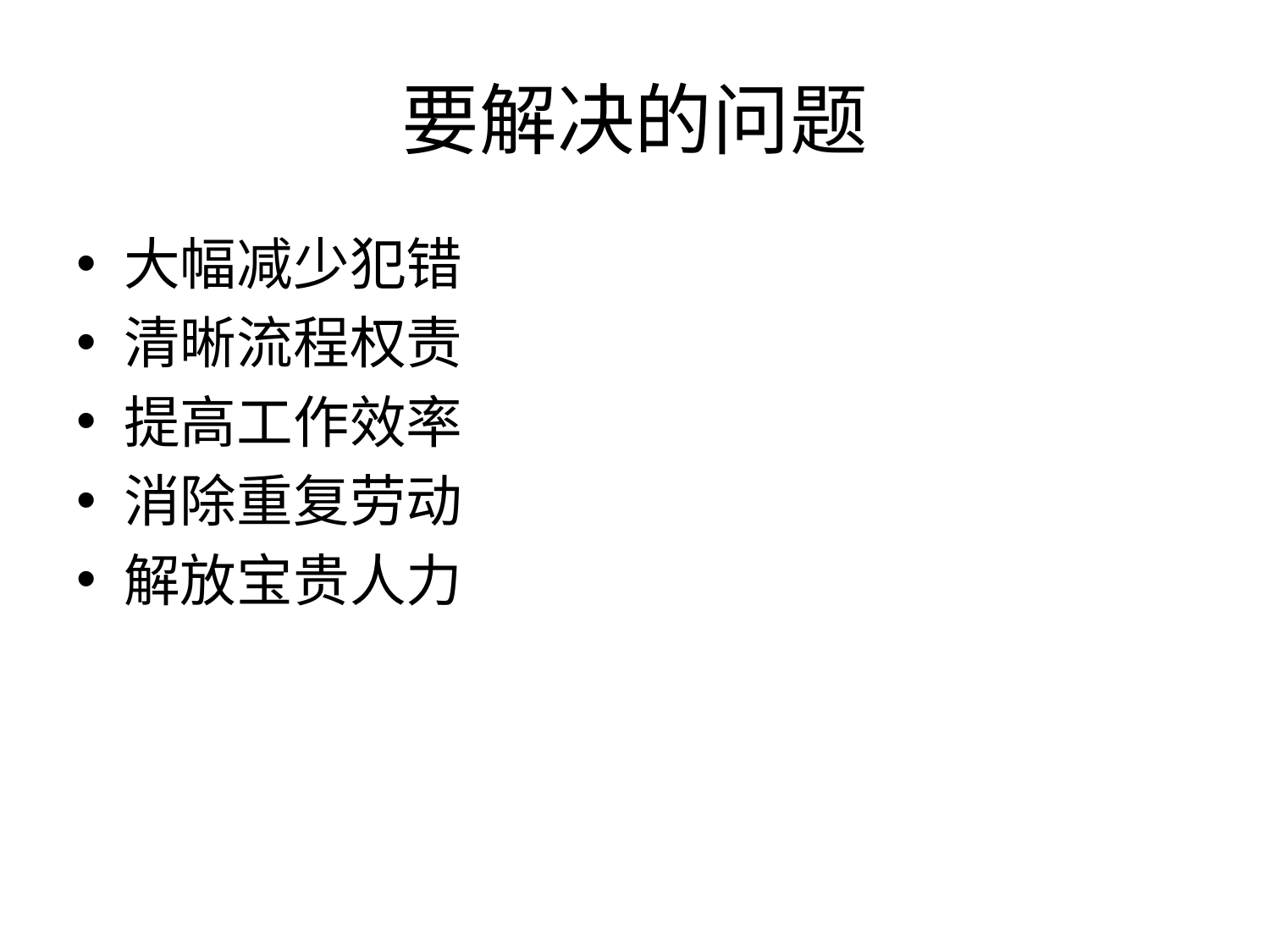

# 要解决的问题
大幅减少犯错
清晰流程权责
提高工作效率
消除重复劳动
解放宝贵人力